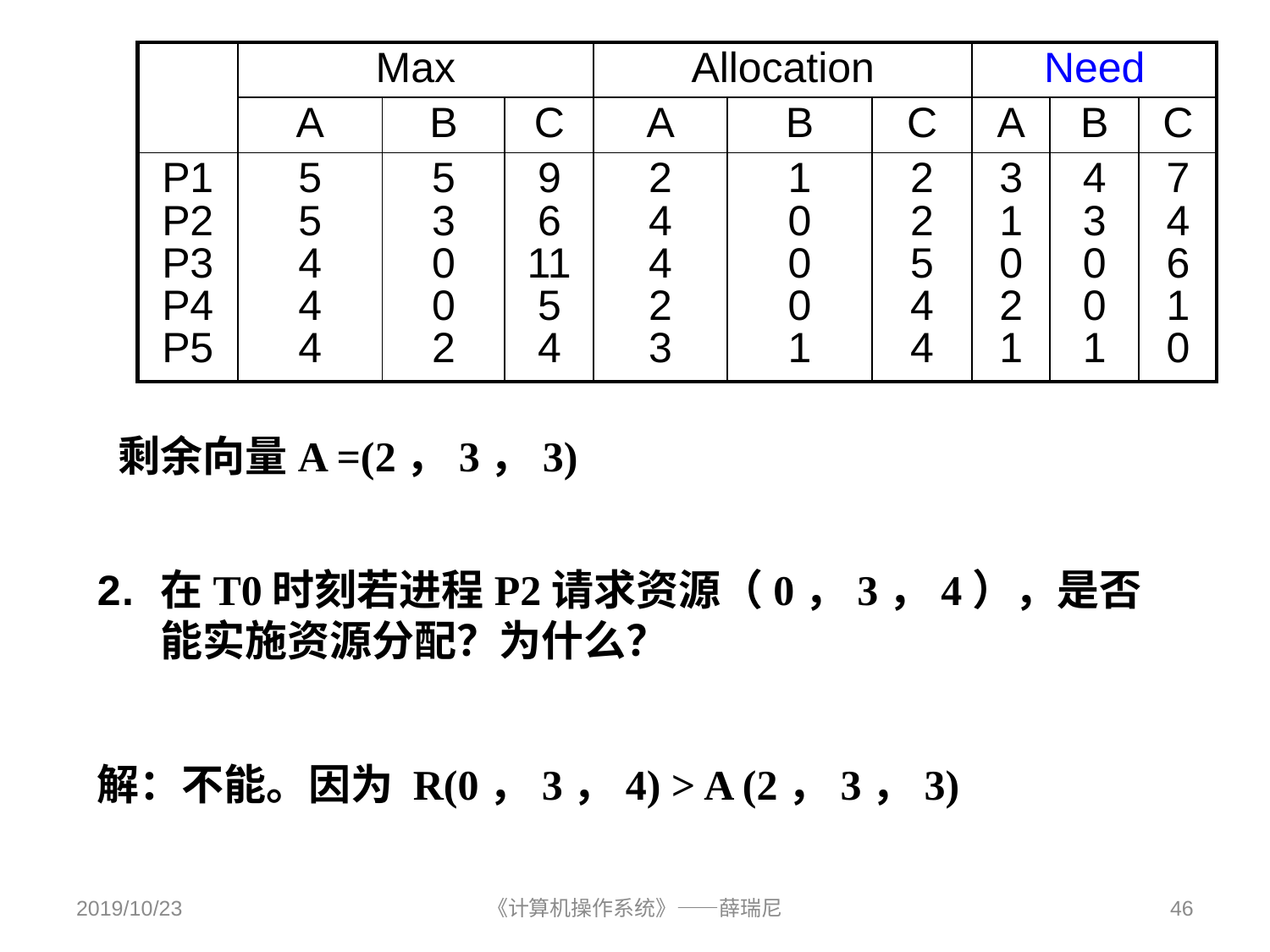

|  | Max |  |  | Allocation |  |  | Need |  |  |
| --- | --- | --- | --- | --- | --- | --- | --- | --- | --- |
|  | A | B | C | A | B | C | A | B | C |
| P1 P2 P3 P4 P5 | 5 5 4 4 4 | 5 3 0 0 2 | 9 6 11 5 4 | 2 4 4 2 3 | 1 0 0 0 1 | 2 2 5 4 4 | 3 1 0 2 1 | 4 3 0 0 1 | 7 4 6 1 0 |
剩余向量A =(2，3，3)
在T0时刻若进程P2请求资源（0，3，4），是否能实施资源分配？为什么？

解：不能。因为 R(0，3，4) > A (2，3，3)
2019/10/23
《计算机操作系统》——薛瑞尼
46